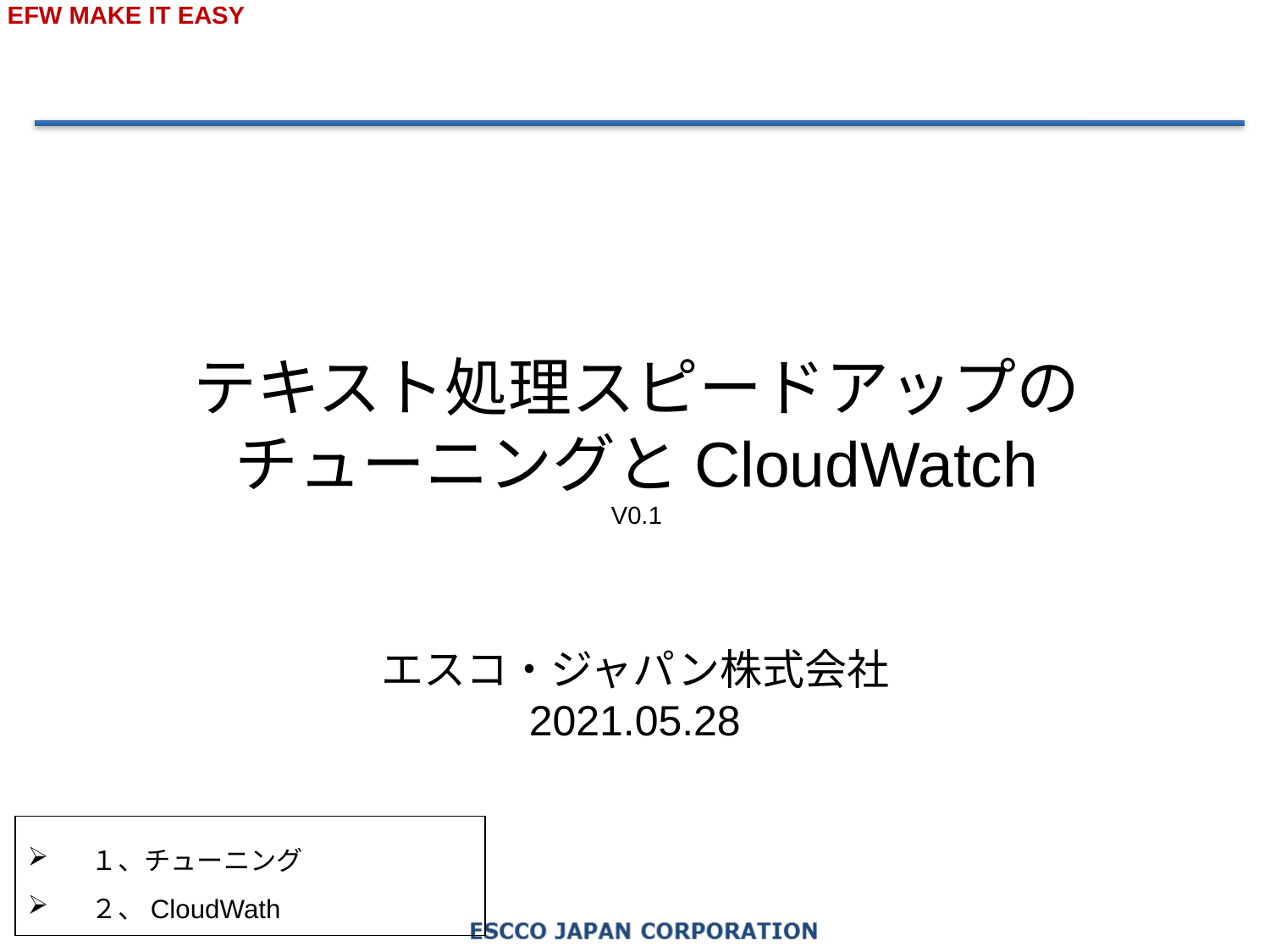

テキスト処理スピードアップのチューニングとCloudWatch
V0.1
エスコ・ジャパン株式会社
2021.05.28
１、チューニング
２、CloudWath